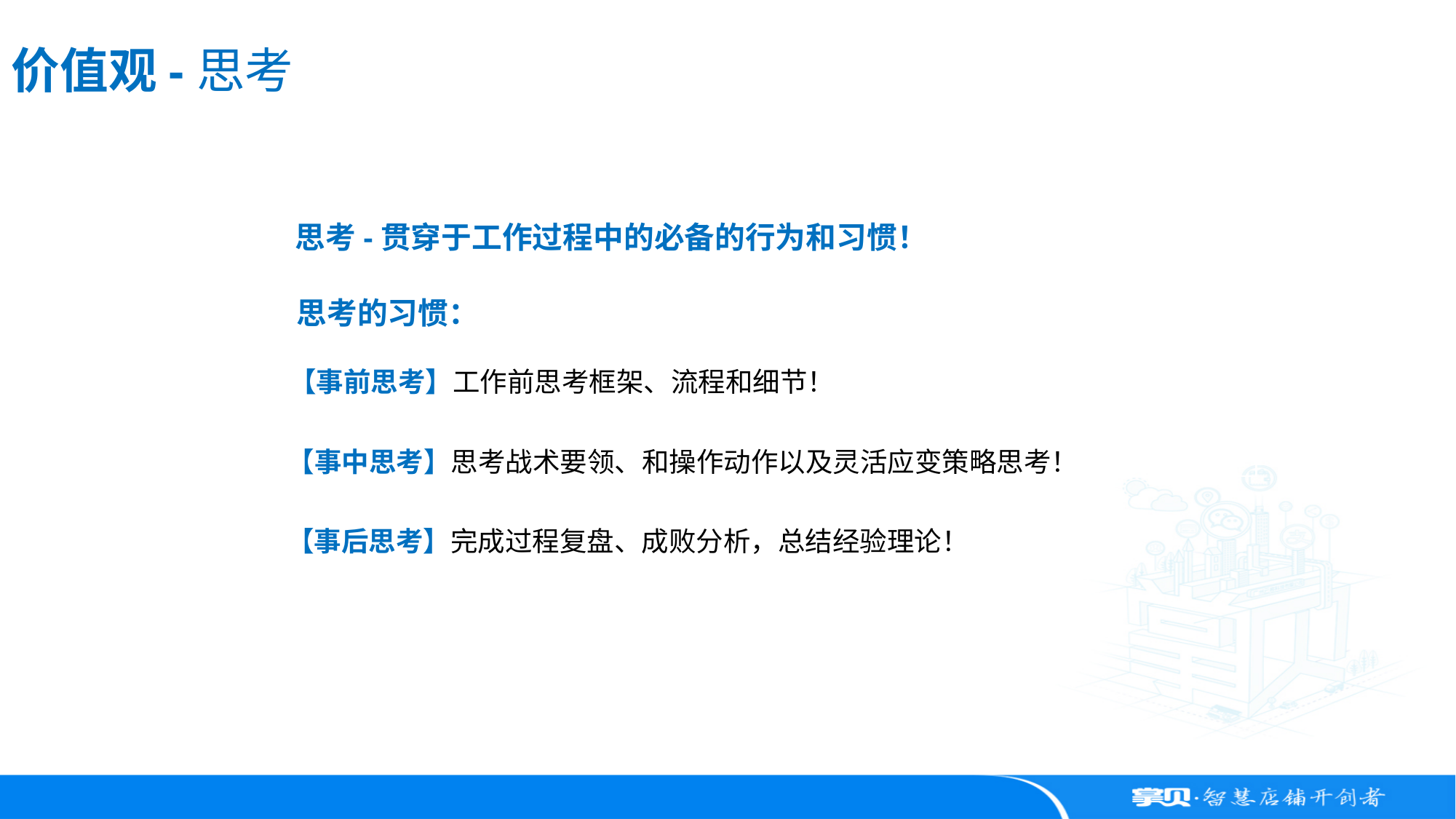

价值观-思考
思考-贯穿于工作过程中的必备的行为和习惯！
思考的习惯：
【事前思考】工作前思考框架、流程和细节！
【事中思考】思考战术要领、和操作动作以及灵活应变策略思考！

【事后思考】完成过程复盘、成败分析，总结经验理论！